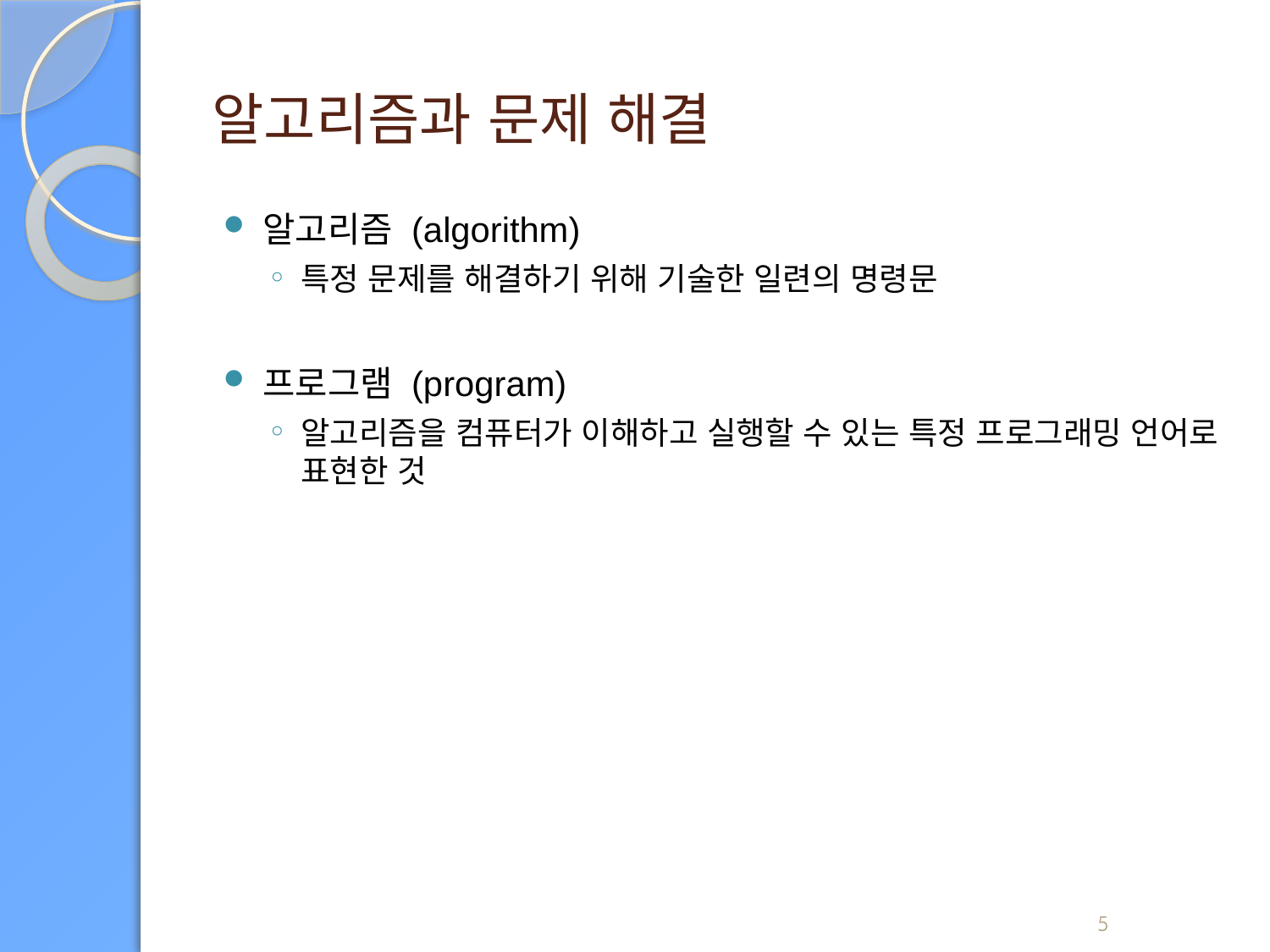

# 알고리즘과 문제 해결
알고리즘 (algorithm)
특정 문제를 해결하기 위해 기술한 일련의 명령문

프로그램 (program)
알고리즘을 컴퓨터가 이해하고 실행할 수 있는 특정 프로그래밍 언어로 표현한 것

5